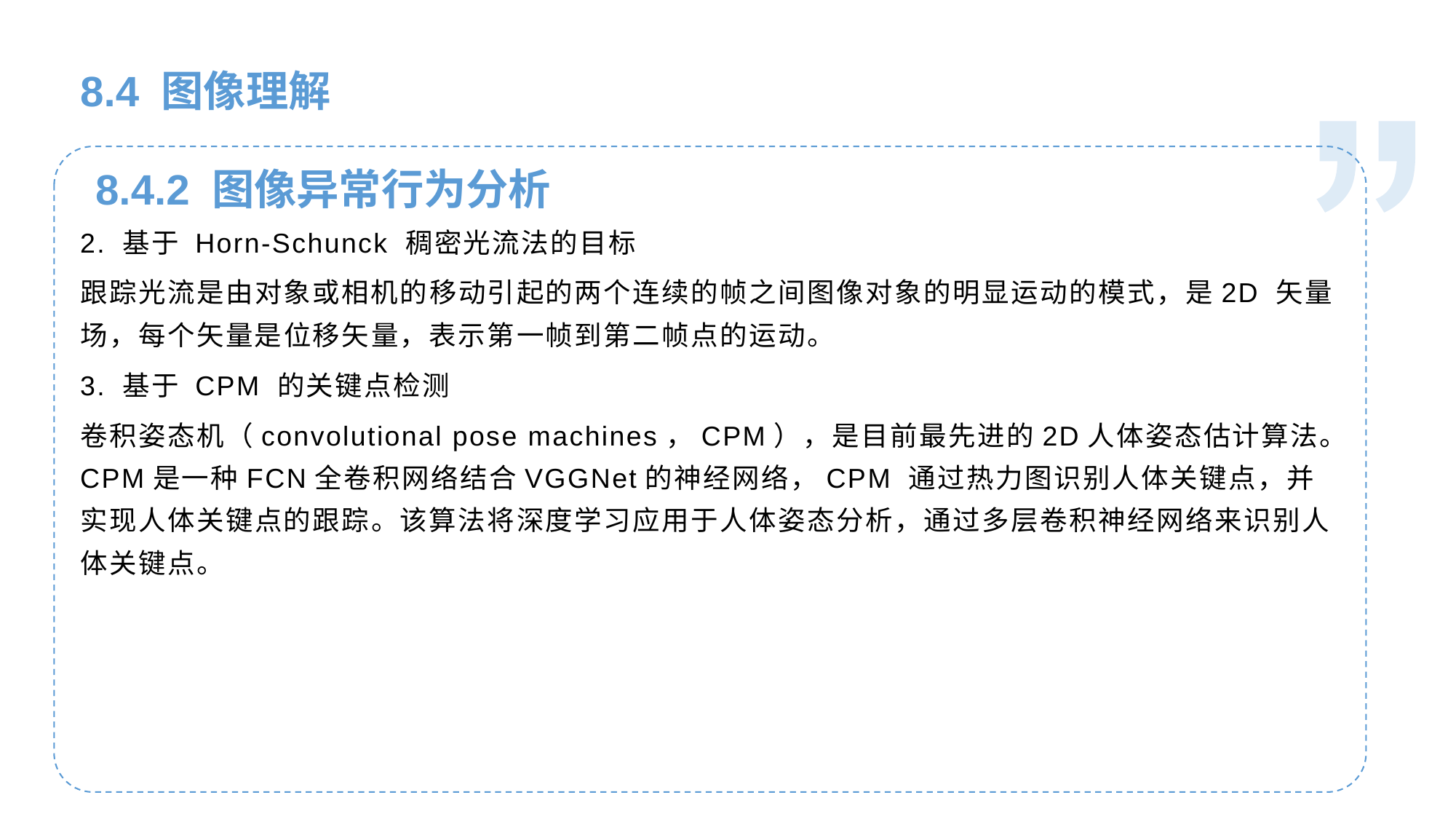

人工智能基础
8.4 图像理解

8.4.2 图像异常行为分析
2. 基于 Horn-Schunck 稠密光流法的目标
跟踪光流是由对象或相机的移动引起的两个连续的帧之间图像对象的明显运动的模式，是2D 矢量场，每个矢量是位移矢量，表示第一帧到第二帧点的运动。
3. 基于 CPM 的关键点检测
卷积姿态机（convolutional pose machines，CPM），是目前最先进的2D人体姿态估计算法。CPM是一种FCN全卷积网络结合VGGNet的神经网络，CPM 通过热力图识别人体关键点，并实现人体关键点的跟踪。该算法将深度学习应用于人体姿态分析，通过多层卷积神经网络来识别人体关键点。